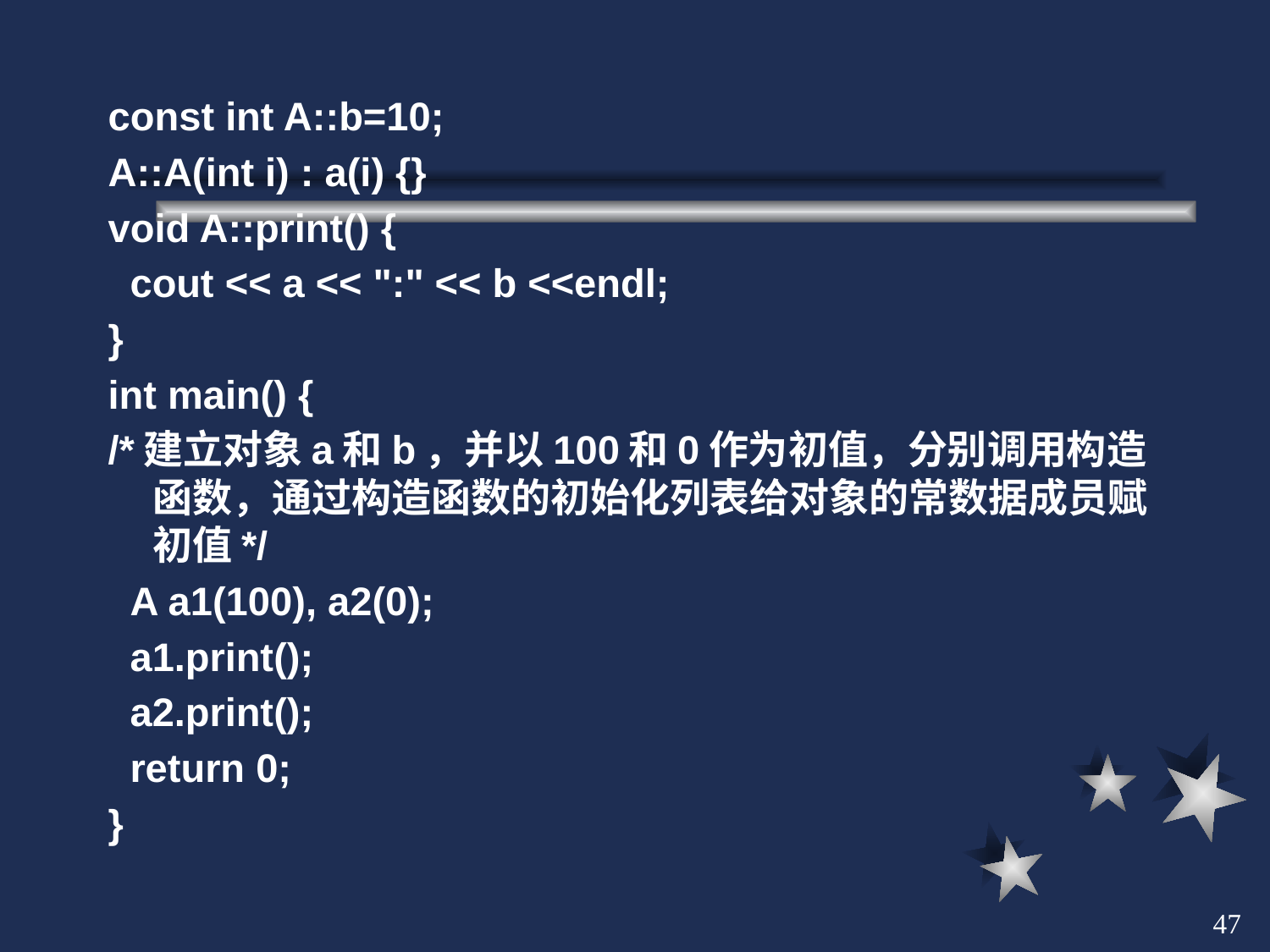

const int A::b=10;
A::A(int i) : a(i) {}
void A::print() {
  cout << a << ":" << b <<endl;
}
int main() {
/*建立对象a和b，并以100和0作为初值，分别调用构造函数，通过构造函数的初始化列表给对象的常数据成员赋初值*/
  A a1(100), a2(0);
  a1.print();
  a2.print();
  return 0;
}
47